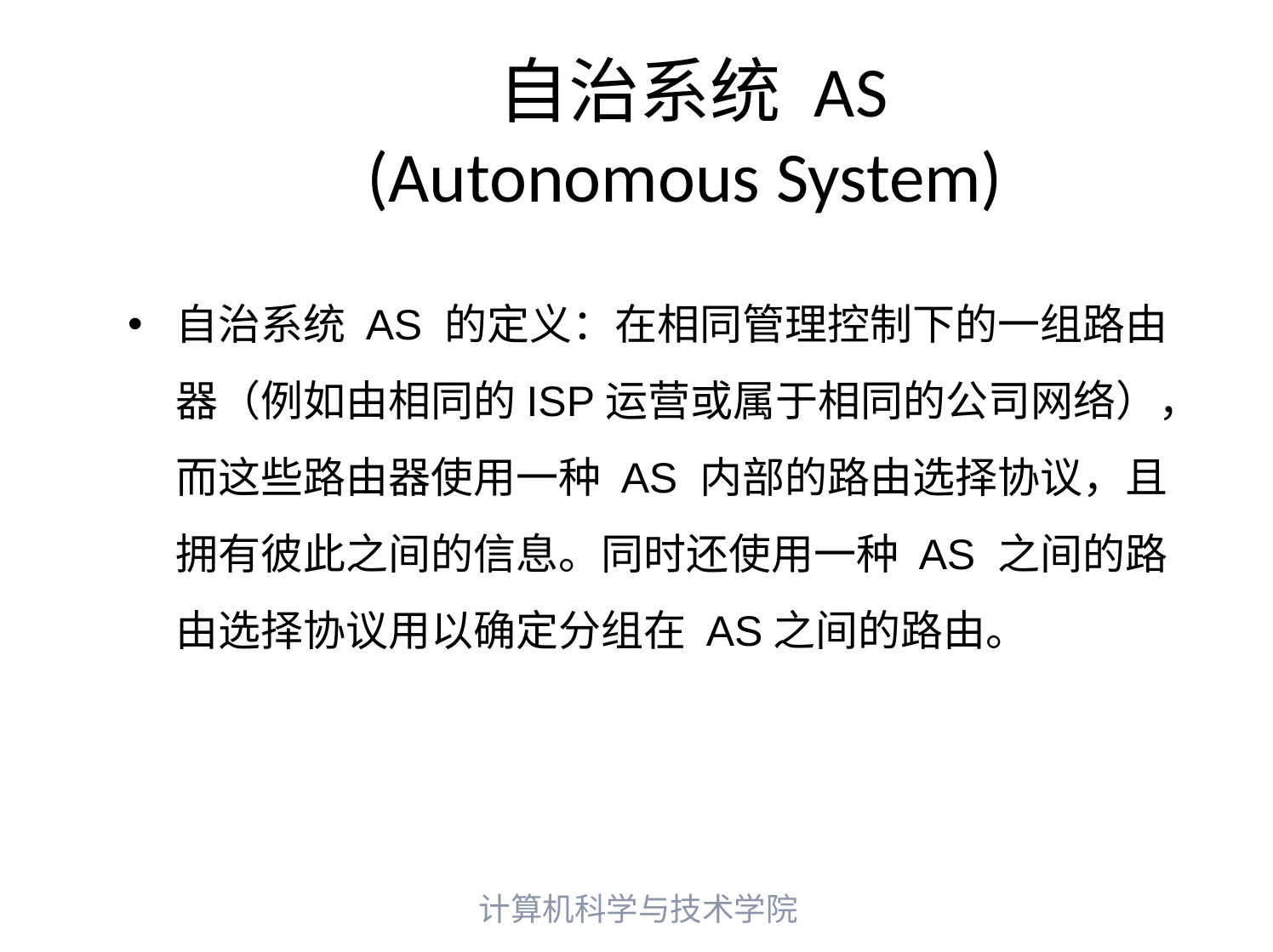

# 自治系统 AS (Autonomous System)
自治系统 AS 的定义：在相同管理控制下的一组路由器（例如由相同的ISP运营或属于相同的公司网络），而这些路由器使用一种 AS 内部的路由选择协议，且拥有彼此之间的信息。同时还使用一种 AS 之间的路由选择协议用以确定分组在 AS之间的路由。

计算机科学与技术学院
88